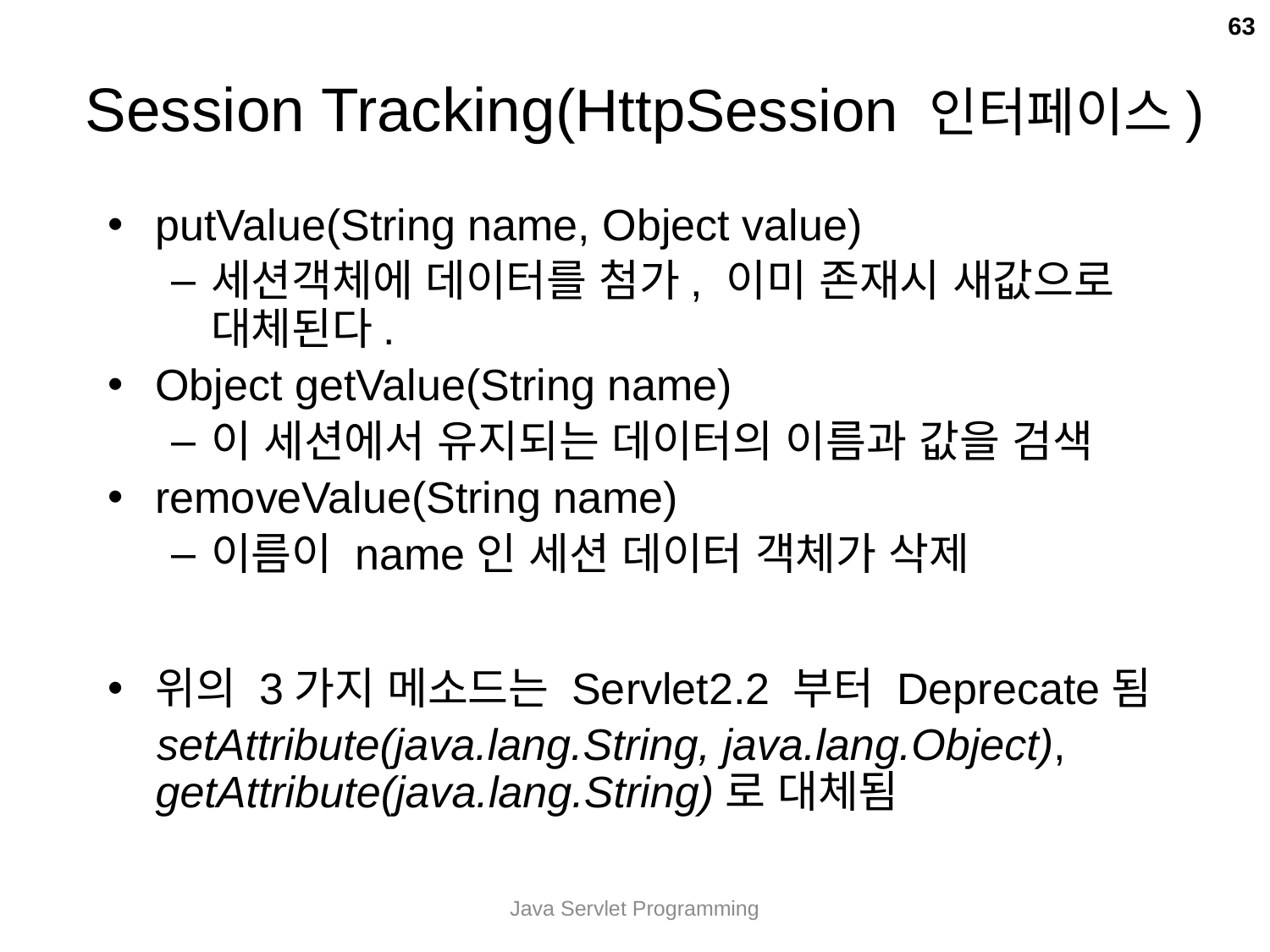

63
# Session Tracking(HttpSession 인터페이스)
putValue(String name, Object value)
세션객체에 데이터를 첨가, 이미 존재시 새값으로 대체된다.
Object getValue(String name)
이 세션에서 유지되는 데이터의 이름과 값을 검색
removeValue(String name)
이름이 name인 세션 데이터 객체가 삭제

위의 3가지 메소드는 Servlet2.2 부터 Deprecate됨
    setAttribute(java.lang.String, java.lang.Object), getAttribute(java.lang.String)로 대체됨

Java Servlet Programming